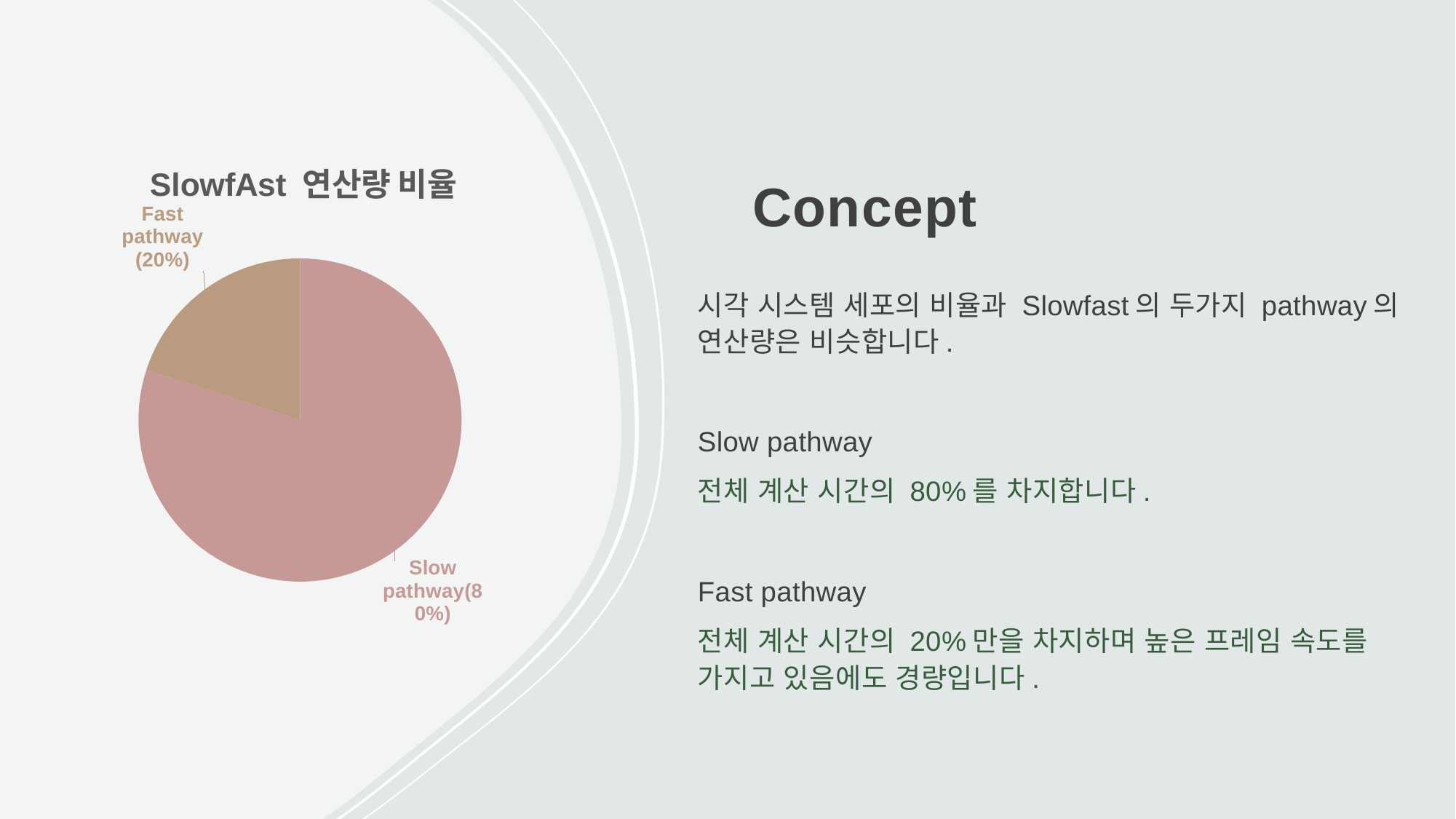

# Concept

### Chart: SlowfAst 연산량 비율

| Category | SlowFast 연산량 비율 |
|---|---|
| Slow pathway(80%) | 80.0 |
| Fast pathway (20%) | 20.0 |
시각 시스템 세포의 비율과 Slowfast의 두가지 pathway의 연산량은 비슷합니다.

Slow pathway
전체 계산 시간의 80%를 차지합니다.

Fast pathway
전체 계산 시간의 20%만을 차지하며 높은 프레임 속도를 가지고 있음에도 경량입니다.